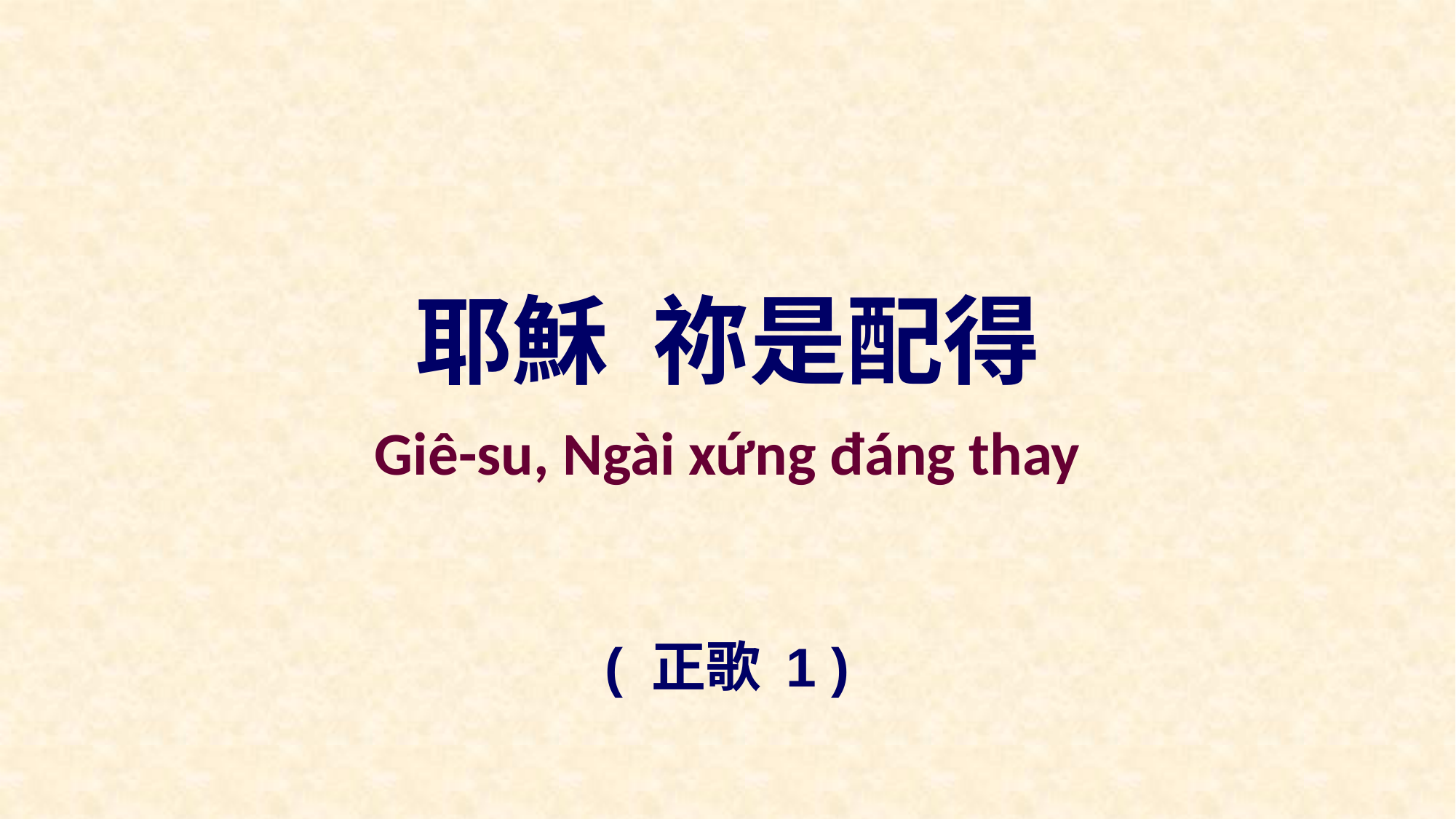

耶穌  祢是配得
Giê-su, Ngài xứng đáng thay
( 正歌 1 )